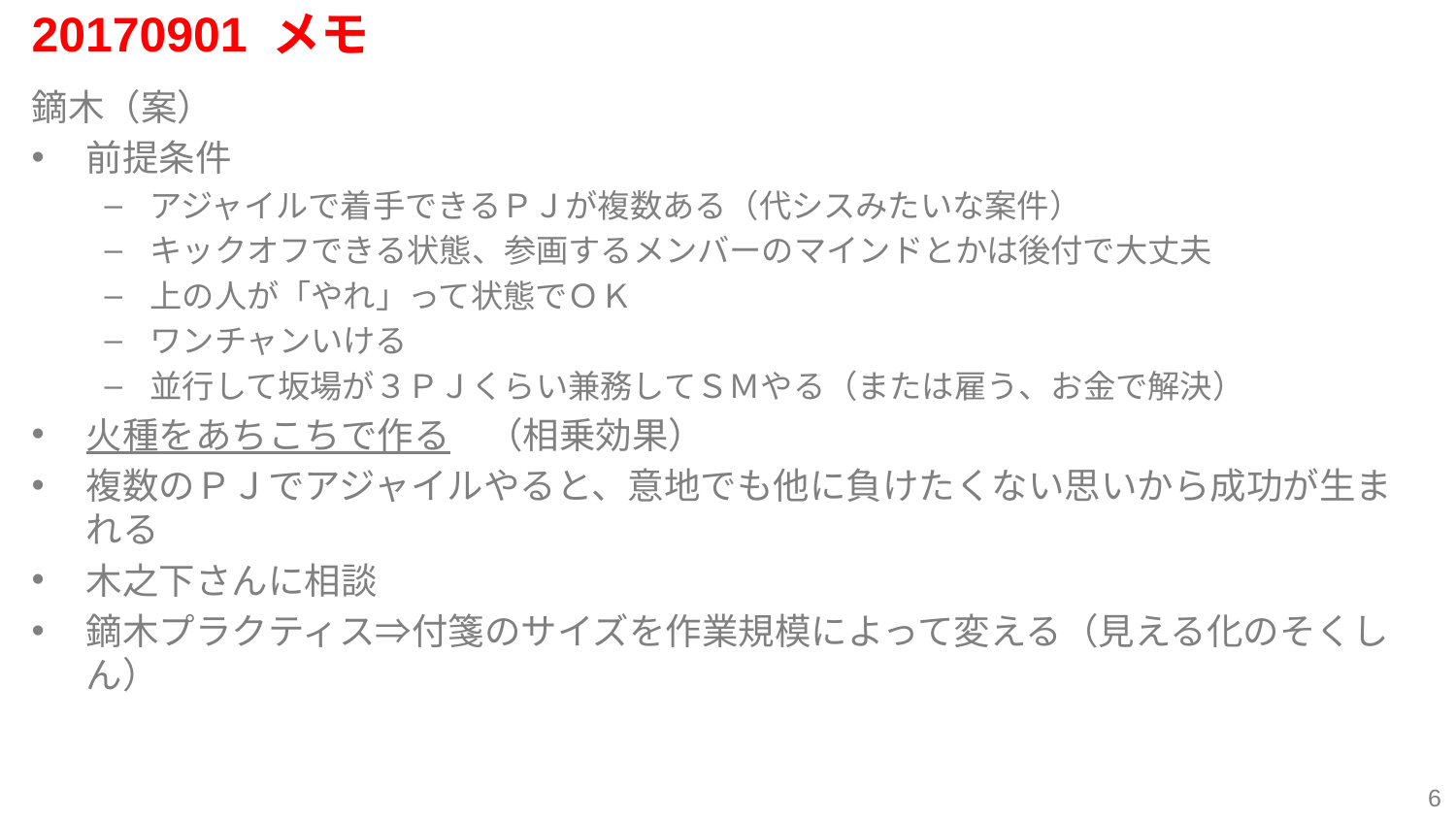

# 20170901 メモ
鏑木（案）
前提条件
アジャイルで着手できるＰＪが複数ある（代シスみたいな案件）
キックオフできる状態、参画するメンバーのマインドとかは後付で大丈夫
上の人が「やれ」って状態でＯＫ
ワンチャンいける
並行して坂場が３ＰＪくらい兼務してＳＭやる（または雇う、お金で解決）
火種をあちこちで作る　（相乗効果）
複数のＰＪでアジャイルやると、意地でも他に負けたくない思いから成功が生まれる
木之下さんに相談
鏑木プラクティス⇒付箋のサイズを作業規模によって変える（見える化のそくしん）

6